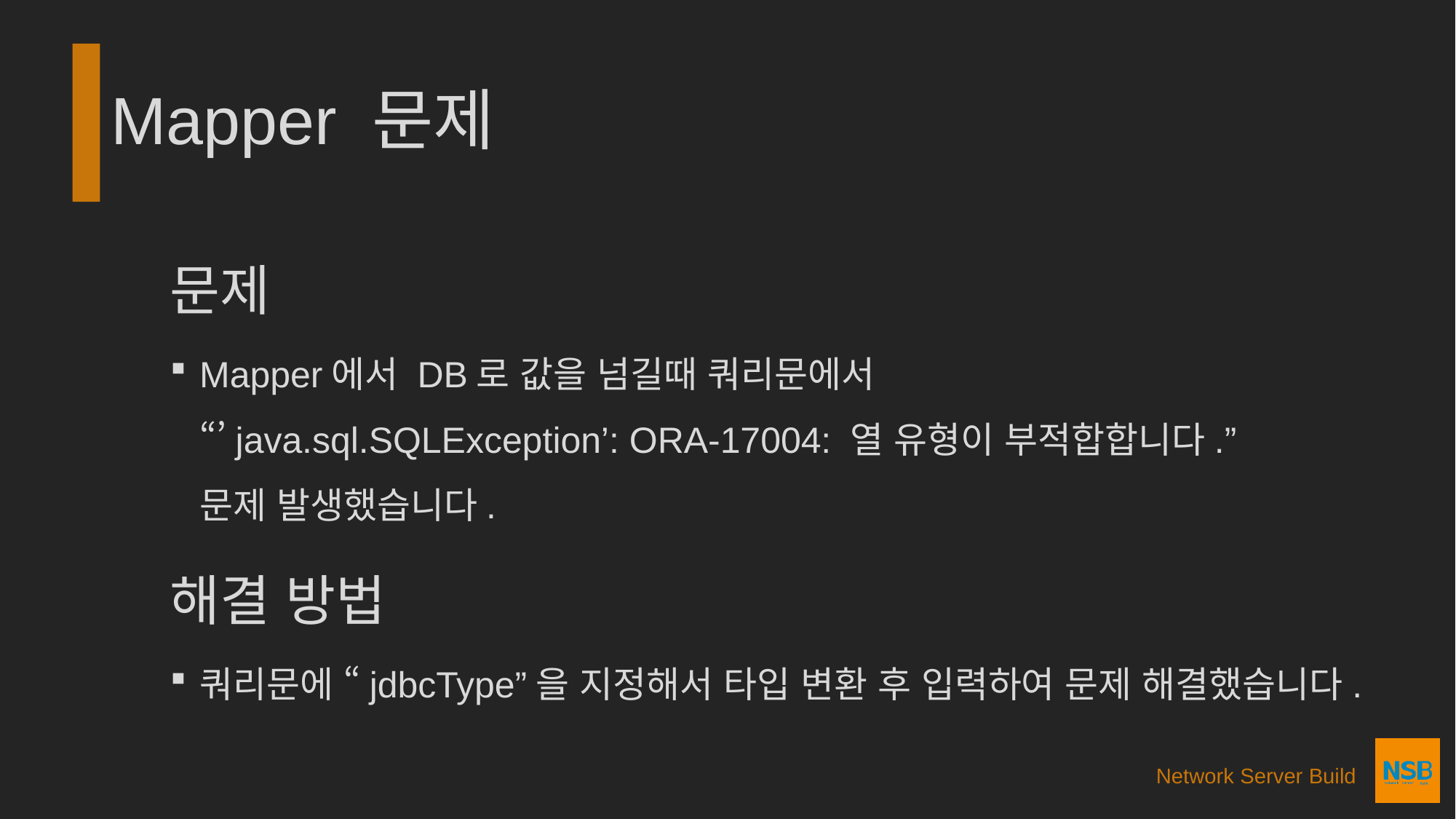

# Mapper 문제
문제
Mapper에서 DB로 값을 넘길때 쿼리문에서
“’java.sql.SQLException’: ORA-17004: 열 유형이 부적합합니다.”
문제 발생했습니다.
해결 방법
쿼리문에 “jdbcType”을 지정해서 타입 변환 후 입력하여 문제 해결했습니다.